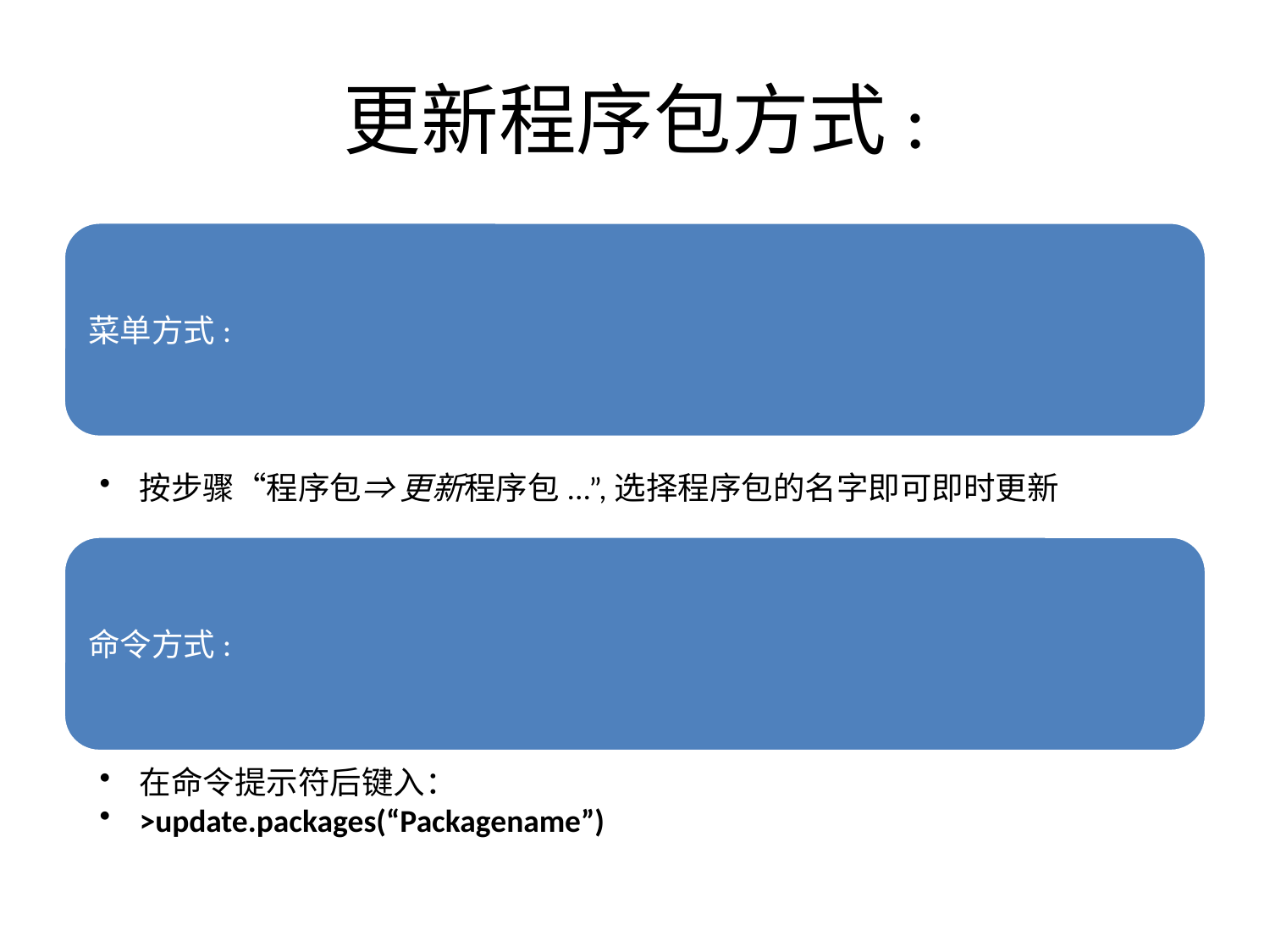

# 更新程序包方式:
菜单方式:
按步骤“程序包⇒ 更新程序包...”,选择程序包的名字即可即时更新
命令方式:
在命令提示符后键入：
>update.packages(“Packagename”)